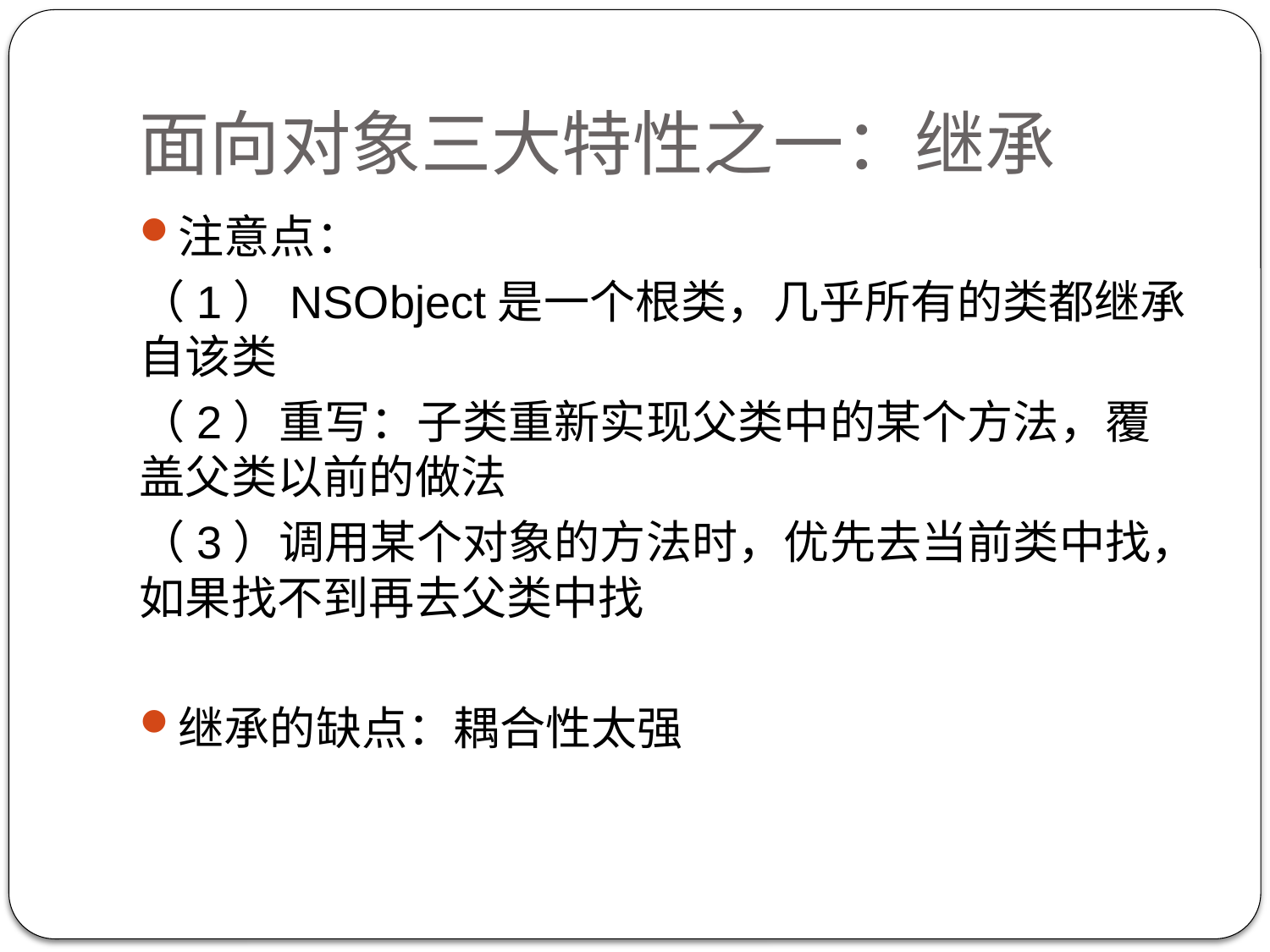

# 面向对象三大特性之一：继承
注意点：
（1）NSObject是一个根类，几乎所有的类都继承自该类
（2）重写：子类重新实现父类中的某个方法，覆盖父类以前的做法
（3）调用某个对象的方法时，优先去当前类中找，如果找不到再去父类中找

继承的缺点：耦合性太强